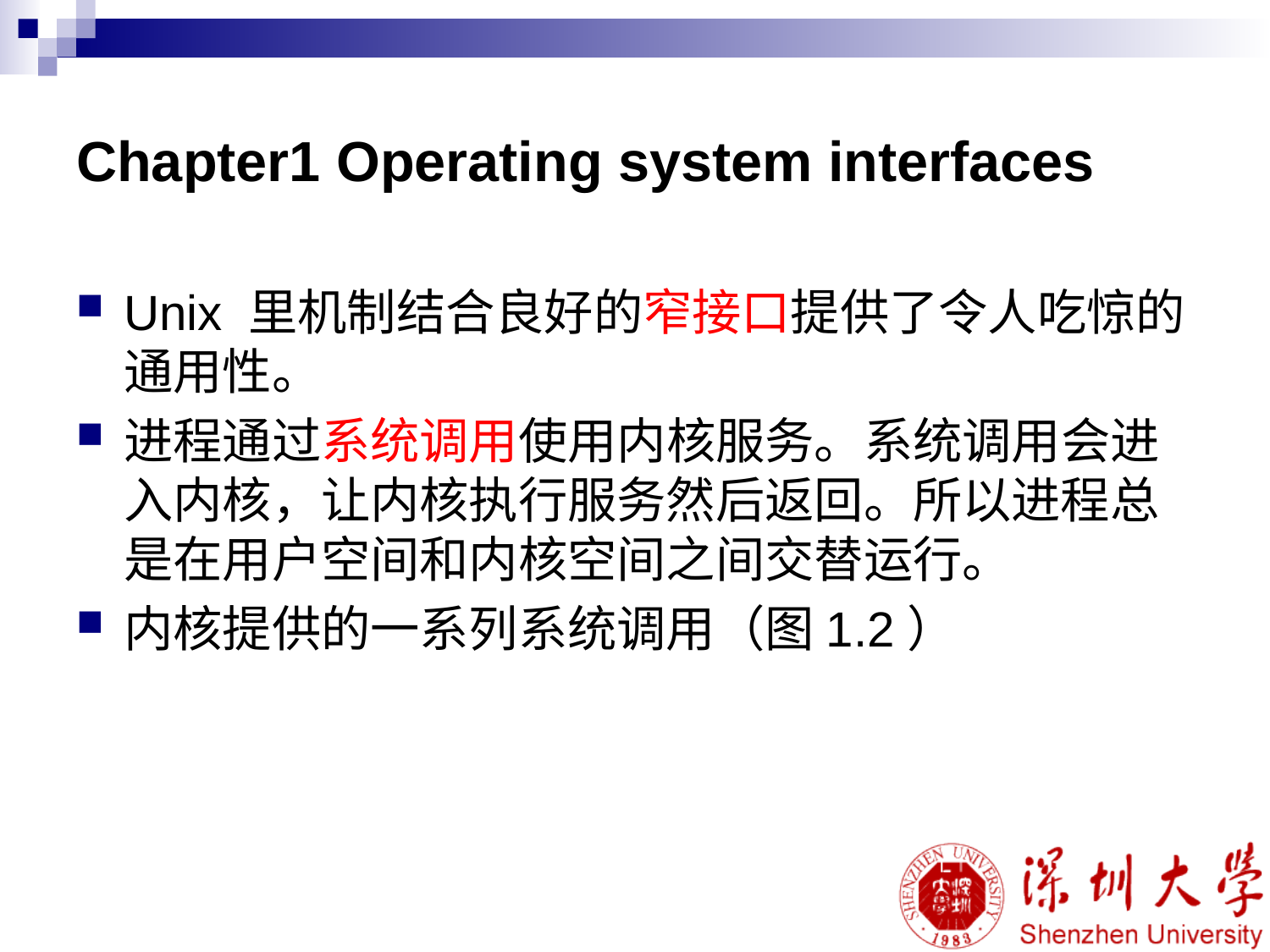

# Chapter1 Operating system interfaces
Unix 里机制结合良好的窄接口提供了令人吃惊的通用性。
进程通过系统调用使用内核服务。系统调用会进入内核，让内核执行服务然后返回。所以进程总是在用户空间和内核空间之间交替运行。
内核提供的一系列系统调用（图1.2）